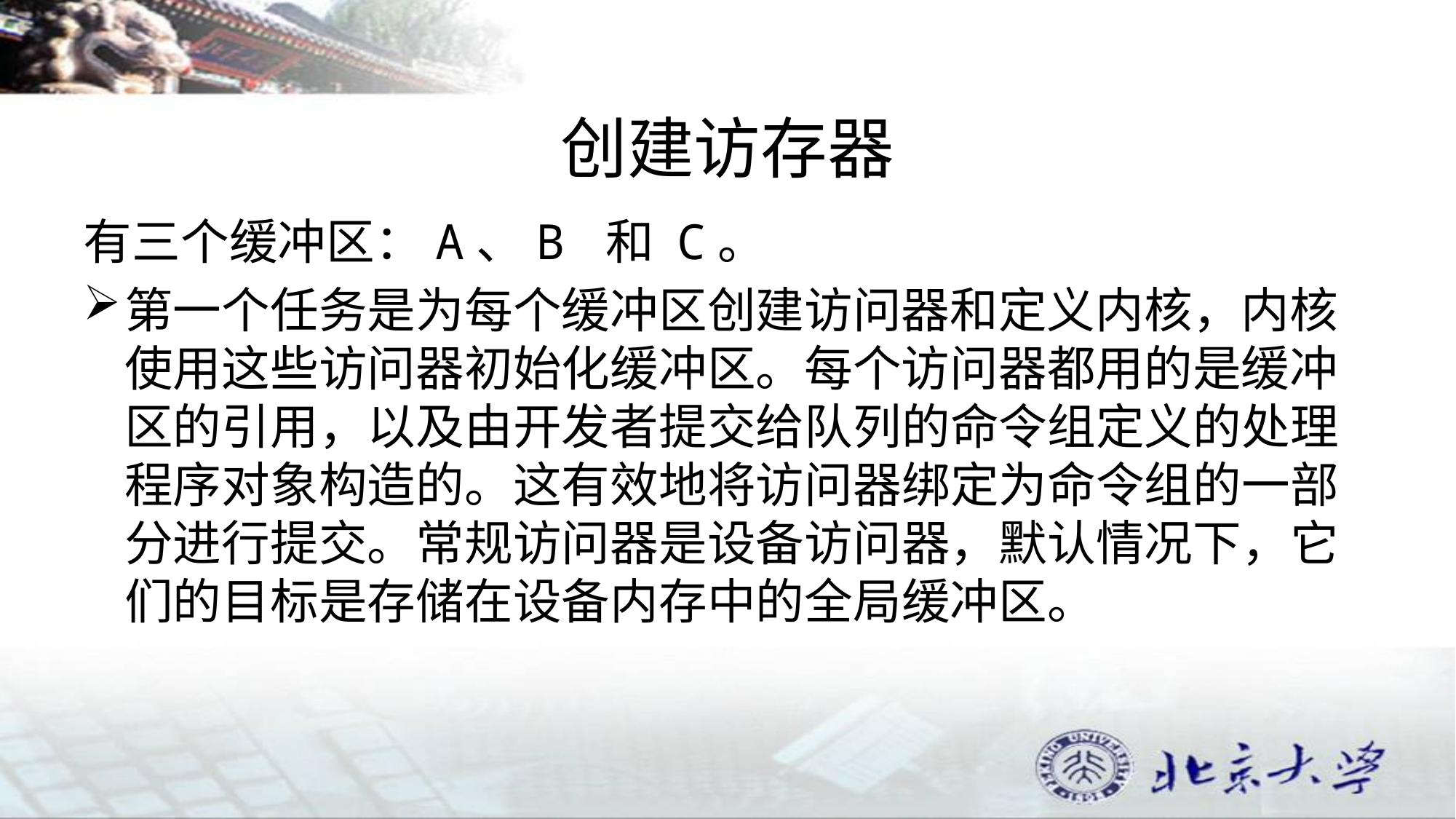

# 创建访存器
有三个缓冲区：A、B 和 C。
第一个任务是为每个缓冲区创建访问器和定义内核，内核使用这些访问器初始化缓冲区。每个访问器都用的是缓冲区的引用，以及由开发者提交给队列的命令组定义的处理程序对象构造的。这有效地将访问器绑定为命令组的一部分进行提交。常规访问器是设备访问器，默认情况下，它们的目标是存储在设备内存中的全局缓冲区。